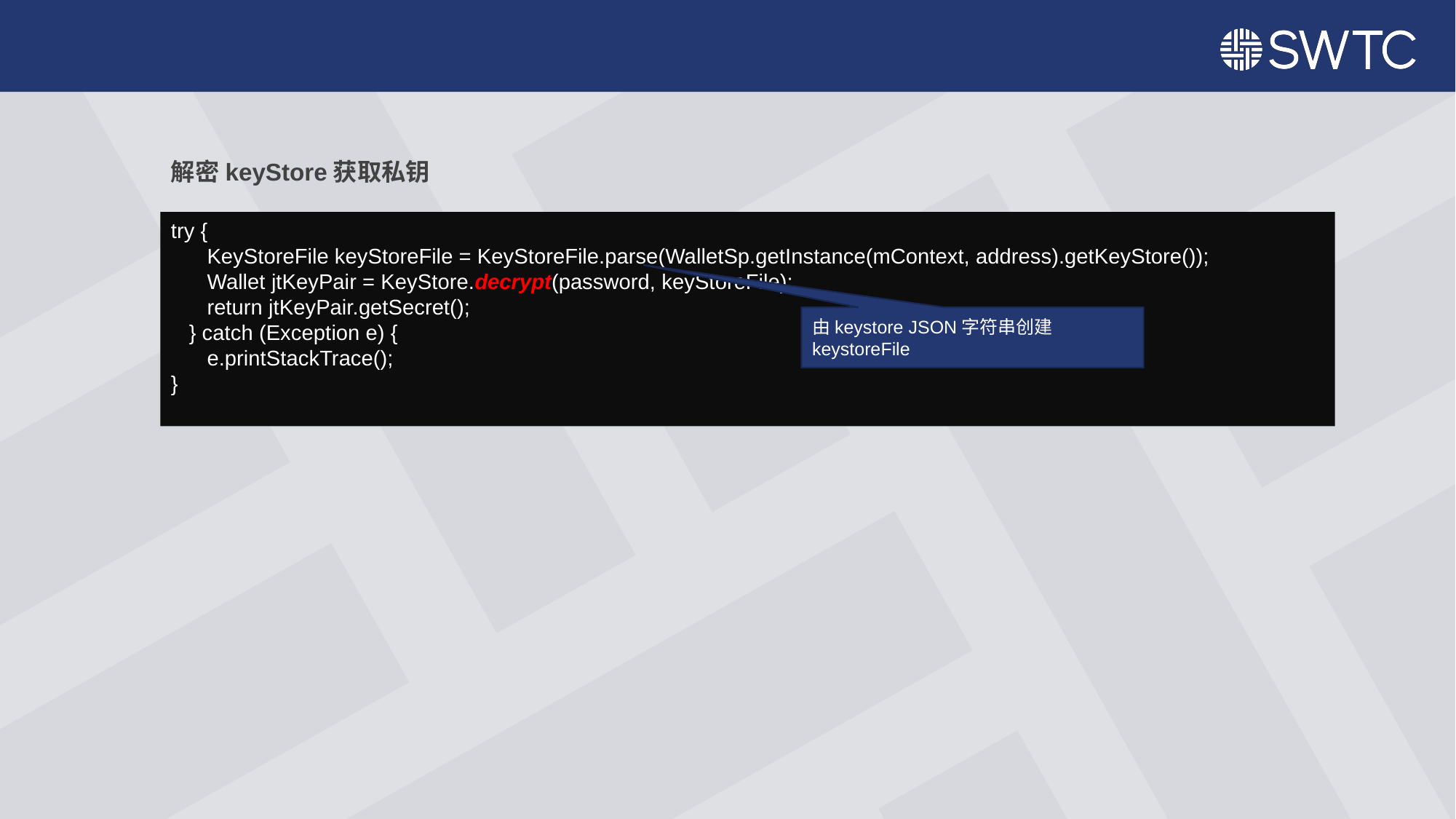

解密keyStore获取私钥
try {
      KeyStoreFile keyStoreFile = KeyStoreFile.parse(WalletSp.getInstance(mContext, address).getKeyStore());
      Wallet jtKeyPair = KeyStore.decrypt(password, keyStoreFile);
      return jtKeyPair.getSecret();
   } catch (Exception e) {
      e.printStackTrace();
}

由keystore JSON字符串创建keystoreFile